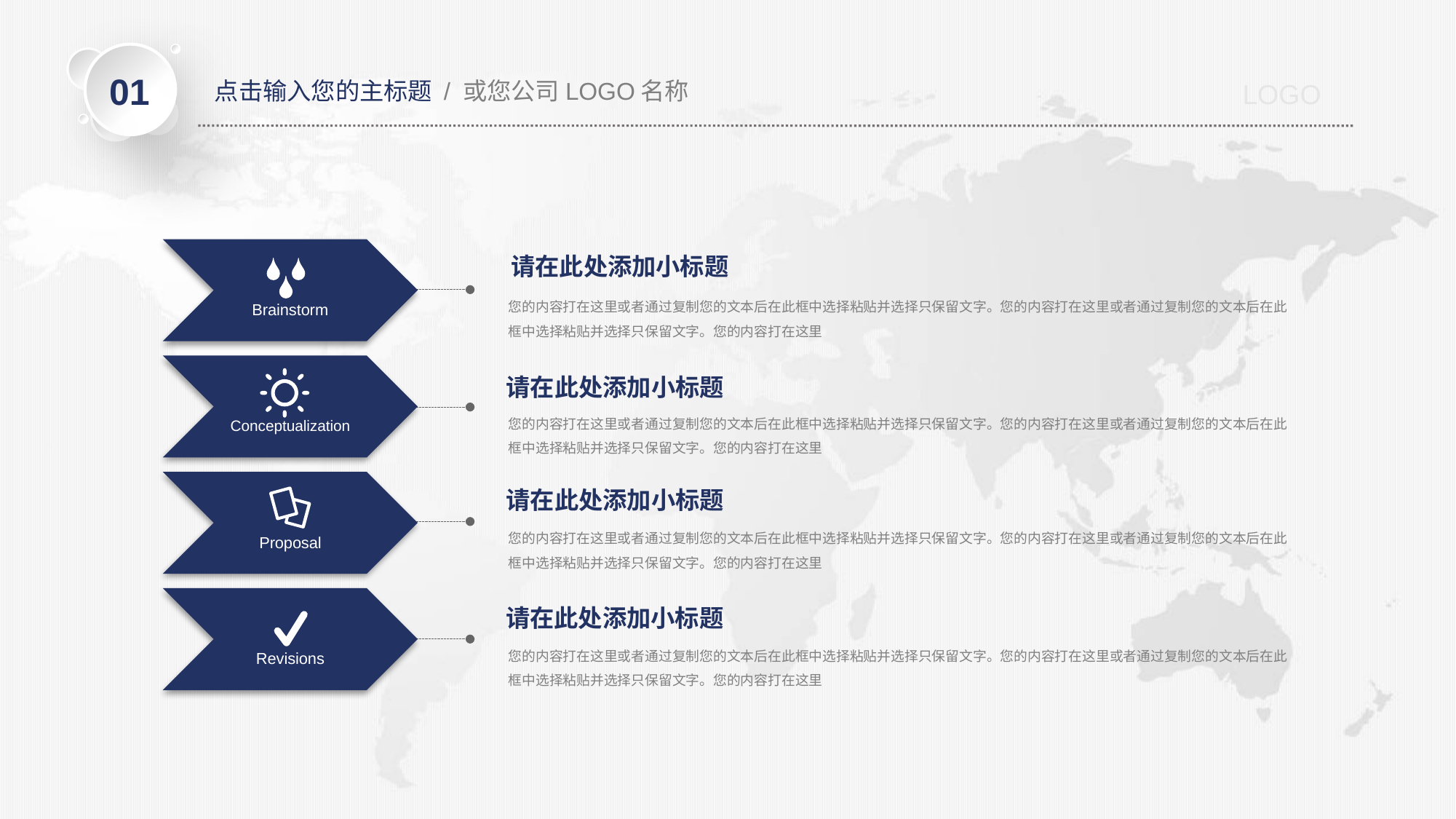

01

点击输入您的主标题 / 或您公司LOGO名称
LOGO

Brainstorm

请在此处添加小标题
您的内容打在这里或者通过复制您的文本后在此框中选择粘贴并选择只保留文字。您的内容打在这里或者通过复制您的文本后在此框中选择粘贴并选择只保留文字。您的内容打在这里

Conceptualization

请在此处添加小标题
您的内容打在这里或者通过复制您的文本后在此框中选择粘贴并选择只保留文字。您的内容打在这里或者通过复制您的文本后在此框中选择粘贴并选择只保留文字。您的内容打在这里

Proposal

请在此处添加小标题
您的内容打在这里或者通过复制您的文本后在此框中选择粘贴并选择只保留文字。您的内容打在这里或者通过复制您的文本后在此框中选择粘贴并选择只保留文字。您的内容打在这里

Revisions

请在此处添加小标题
您的内容打在这里或者通过复制您的文本后在此框中选择粘贴并选择只保留文字。您的内容打在这里或者通过复制您的文本后在此框中选择粘贴并选择只保留文字。您的内容打在这里